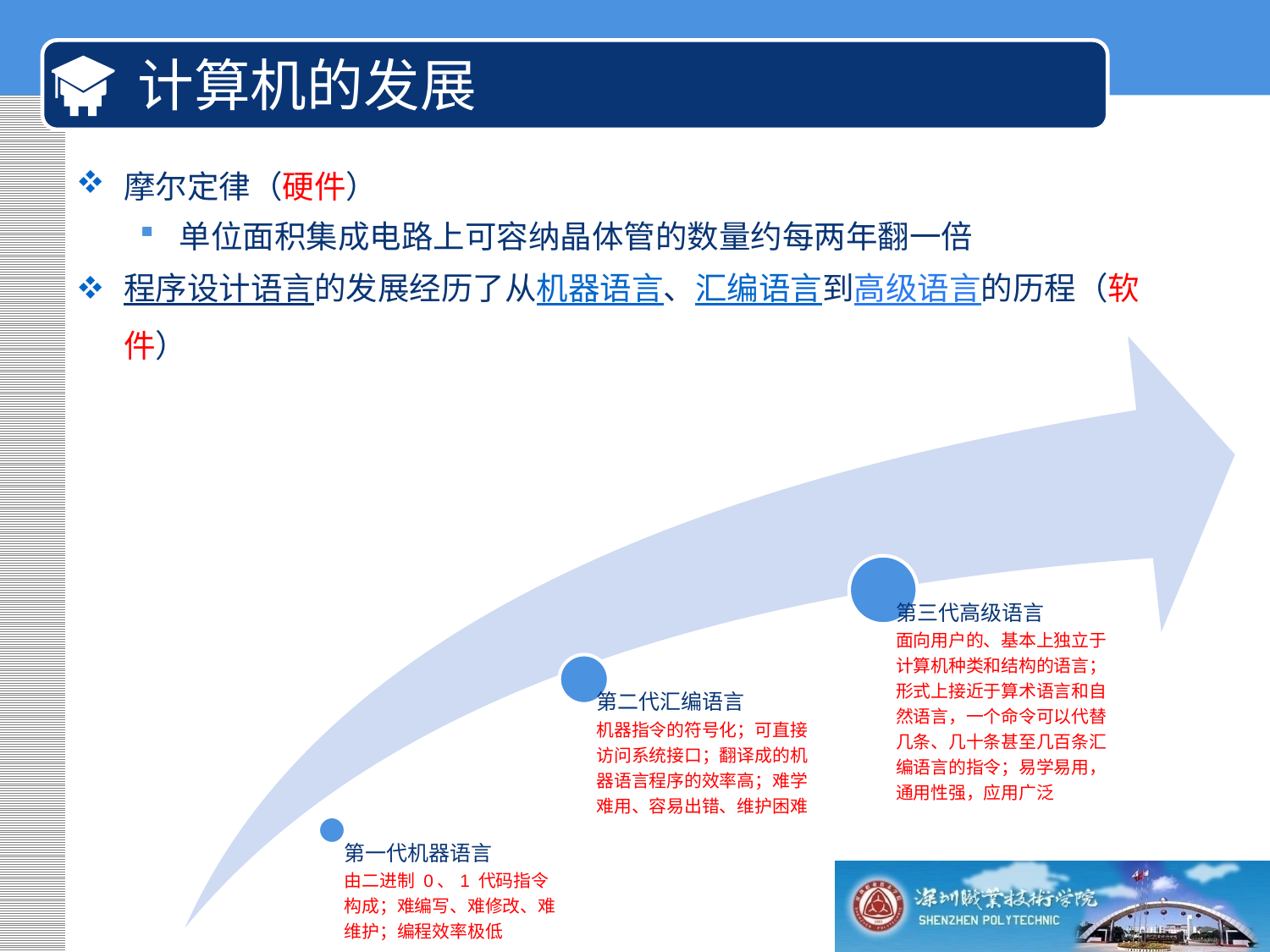

# 计算机的发展
摩尔定律（硬件）
单位面积集成电路上可容纳晶体管的数量约每两年翻一倍
程序设计语言的发展经历了从机器语言、汇编语言到高级语言的历程（软件）

第一代机器语言
由二进制 0、1 代码指令构成；难编写、难修改、难维护；编程效率极低
第二代汇编语言
机器指令的符号化；可直接访问系统接口；翻译成的机器语言程序的效率高；难学难用、容易出错、维护困难
第三代高级语言
面向用户的、基本上独立于计算机种类和结构的语言；形式上接近于算术语言和自然语言，一个命令可以代替几条、几十条甚至几百条汇编语言的指令；易学易用，通用性强，应用广泛